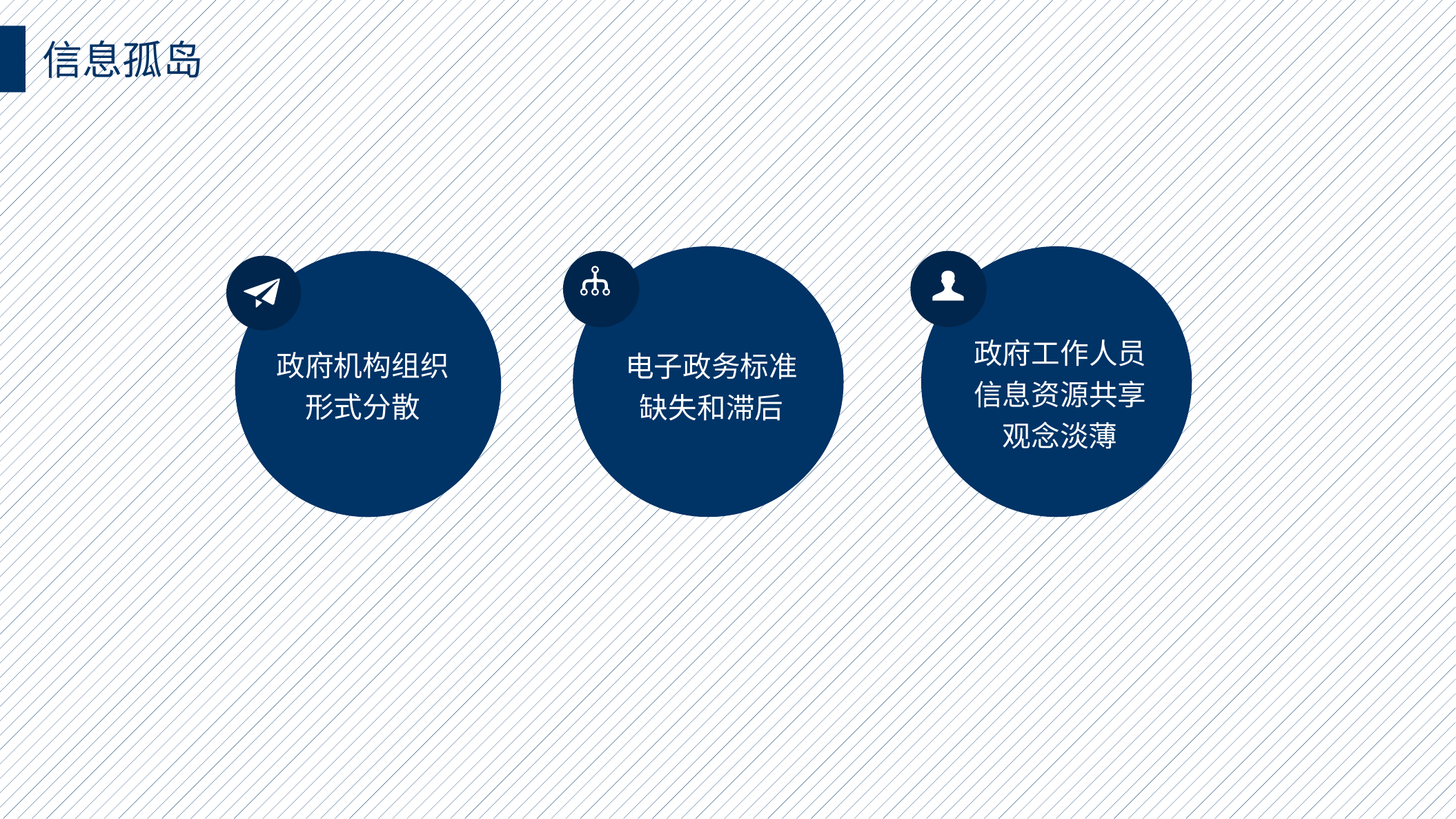

信息孤岛

政府机构组织形式分散
电子政务标准缺失和滞后
政府工作人员信息资源共享观念淡薄